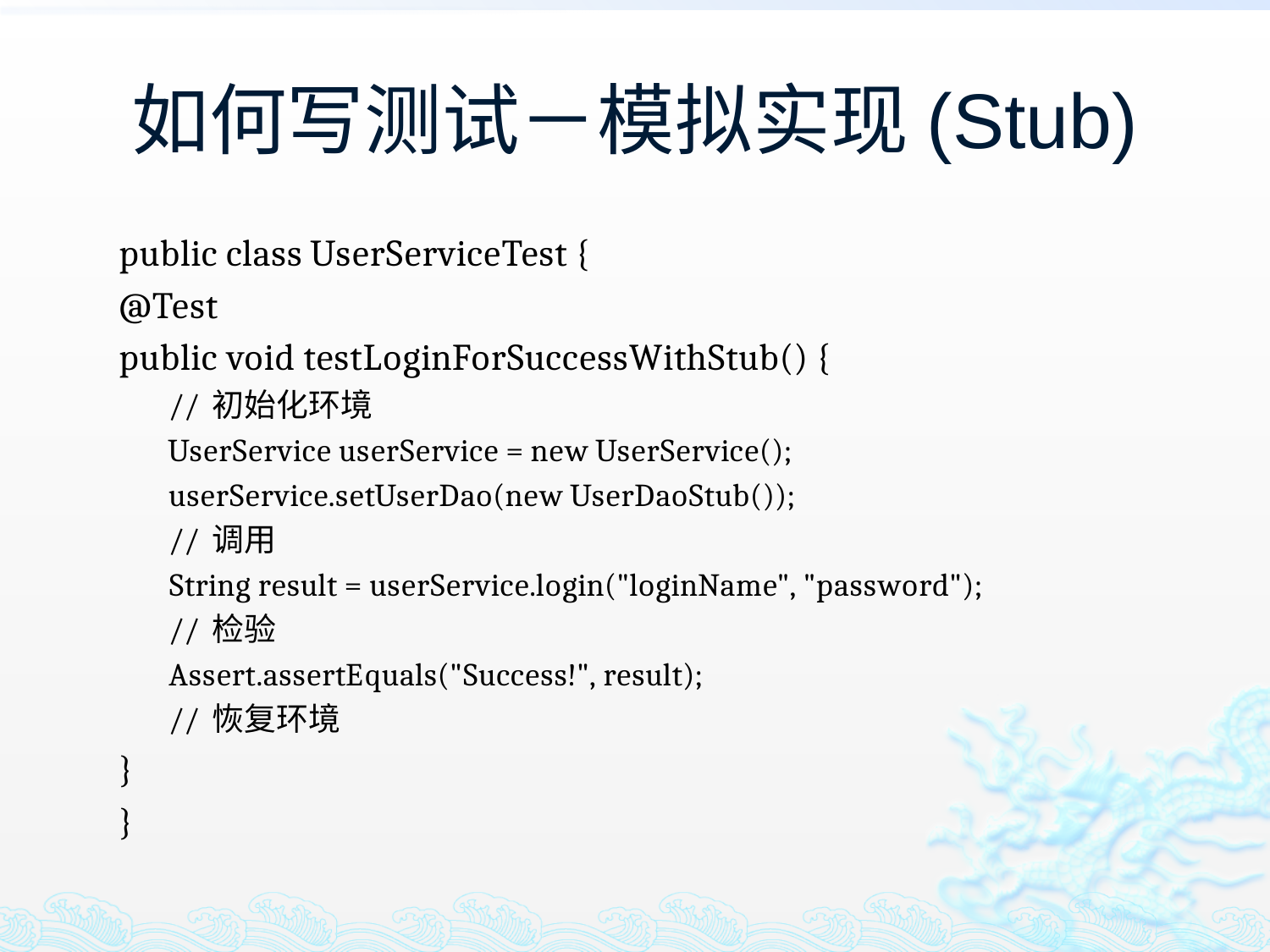

# 如何写测试－模拟实现(Stub)
public class UserServiceTest {
@Test
public void testLoginForSuccessWithStub() {
// 初始化环境
UserService userService = new UserService();
userService.setUserDao(new UserDaoStub());
// 调用
String result = userService.login("loginName", "password");
// 检验
Assert.assertEquals("Success!", result);
// 恢复环境
}
}